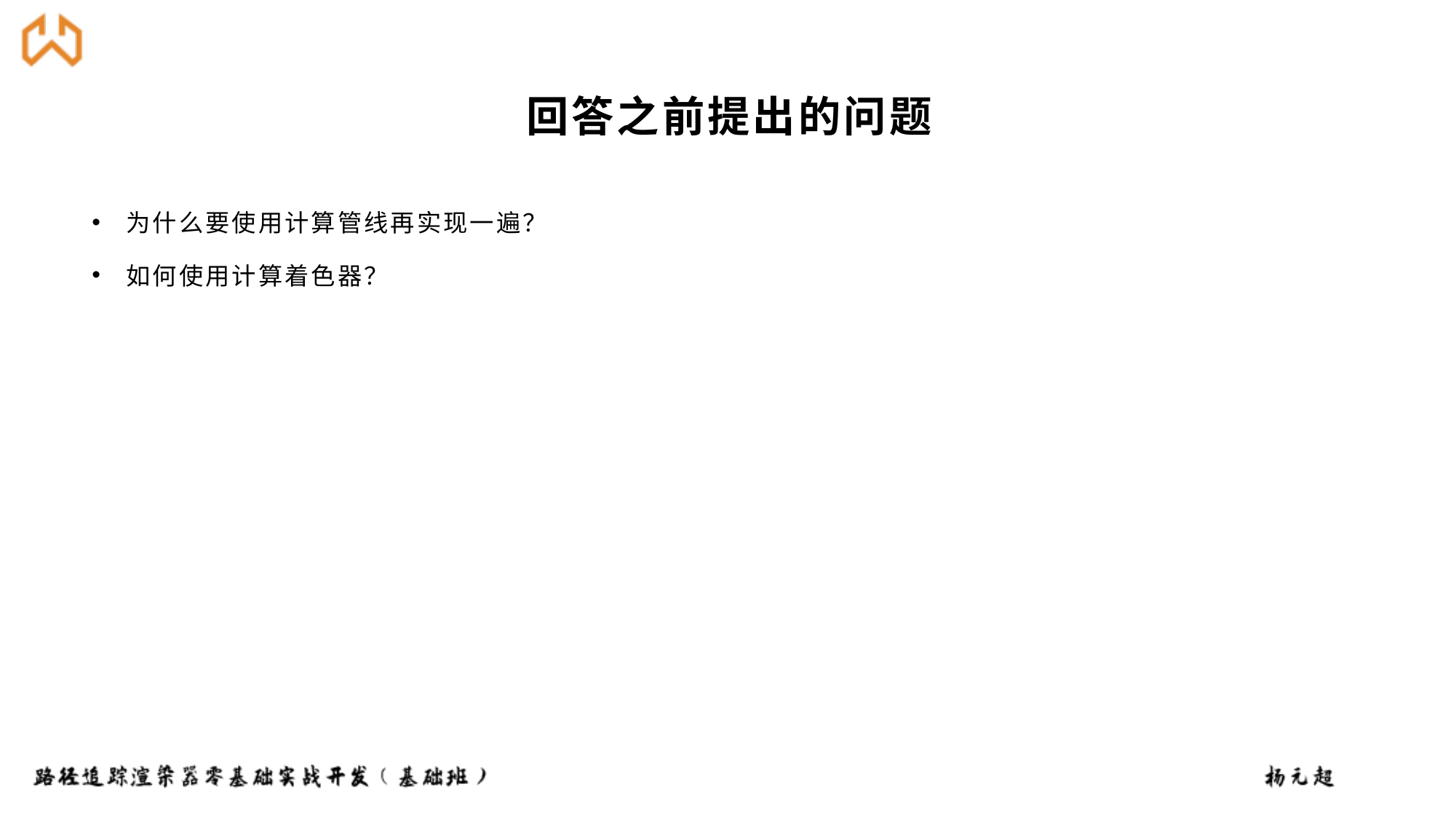

# 回答之前提出的问题
为什么要使用计算管线再实现一遍？
如何使用计算着色器？